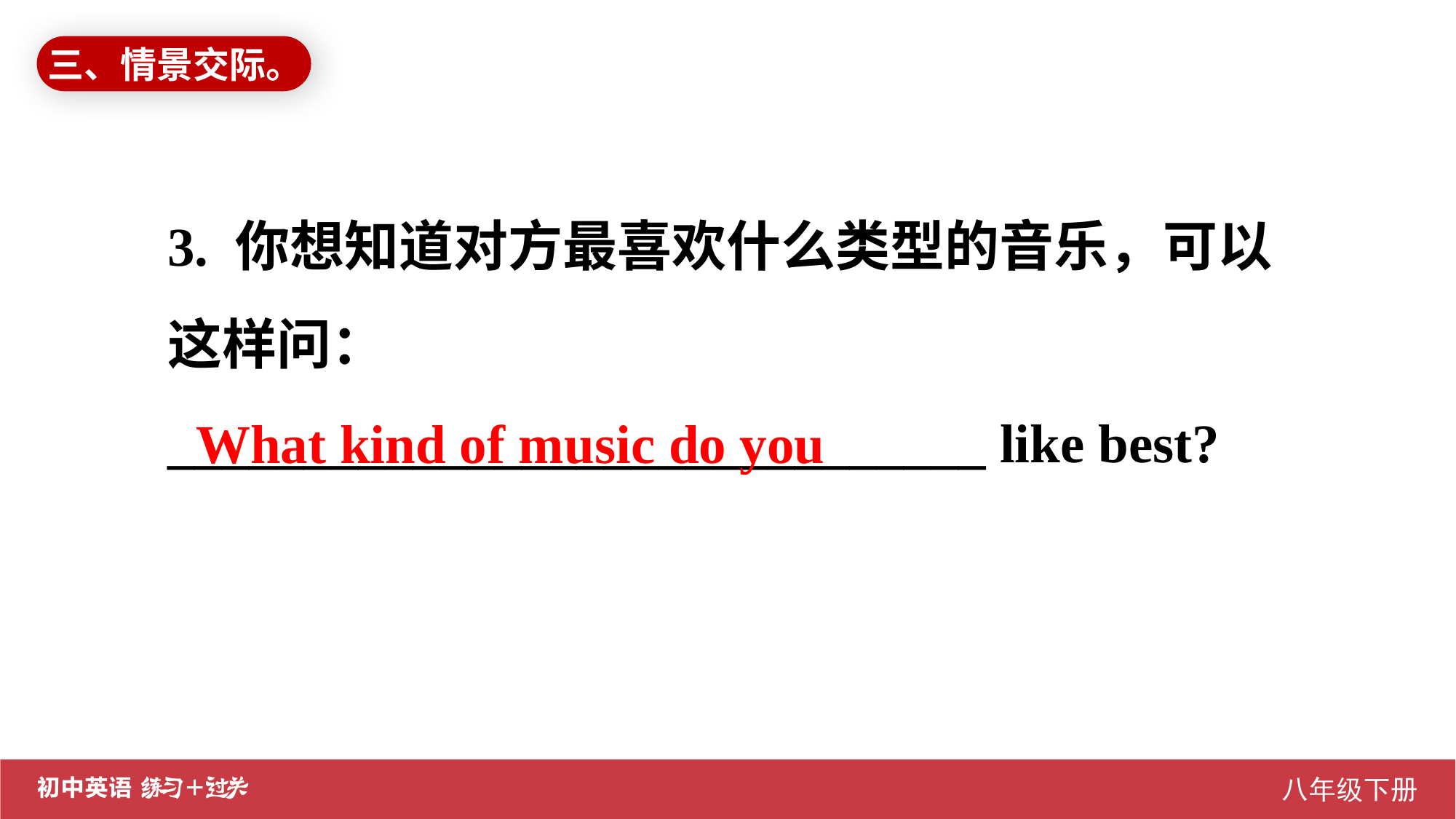

三、情景交际。
3. 你想知道对方最喜欢什么类型的音乐，可以这样问：
______________________________ like best?
What kind of music do you